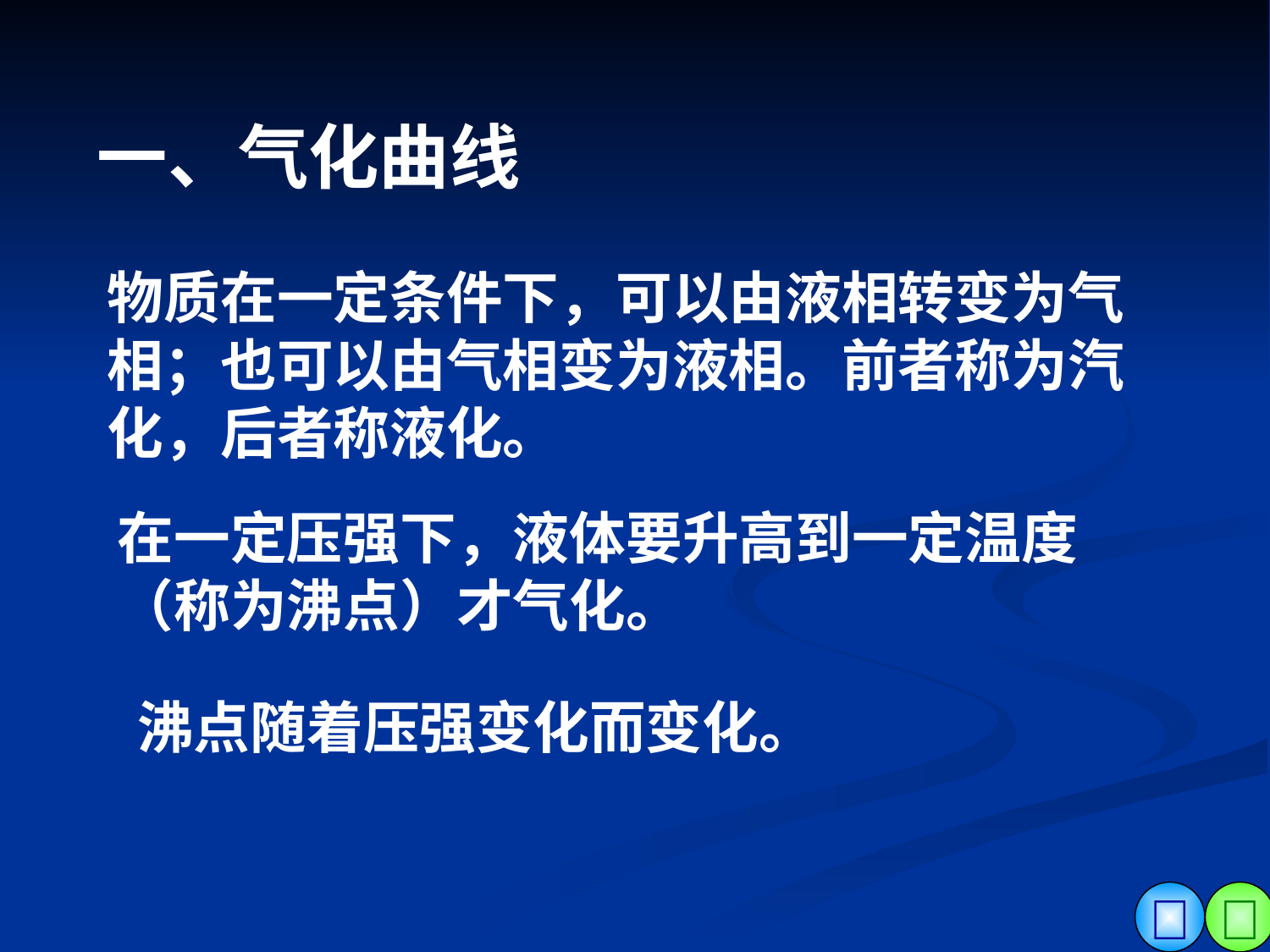

一、气化曲线
物质在一定条件下，可以由液相转变为气相；也可以由气相变为液相。前者称为汽化，后者称液化。
在一定压强下，液体要升高到一定温度（称为沸点）才气化。
沸点随着压强变化而变化。